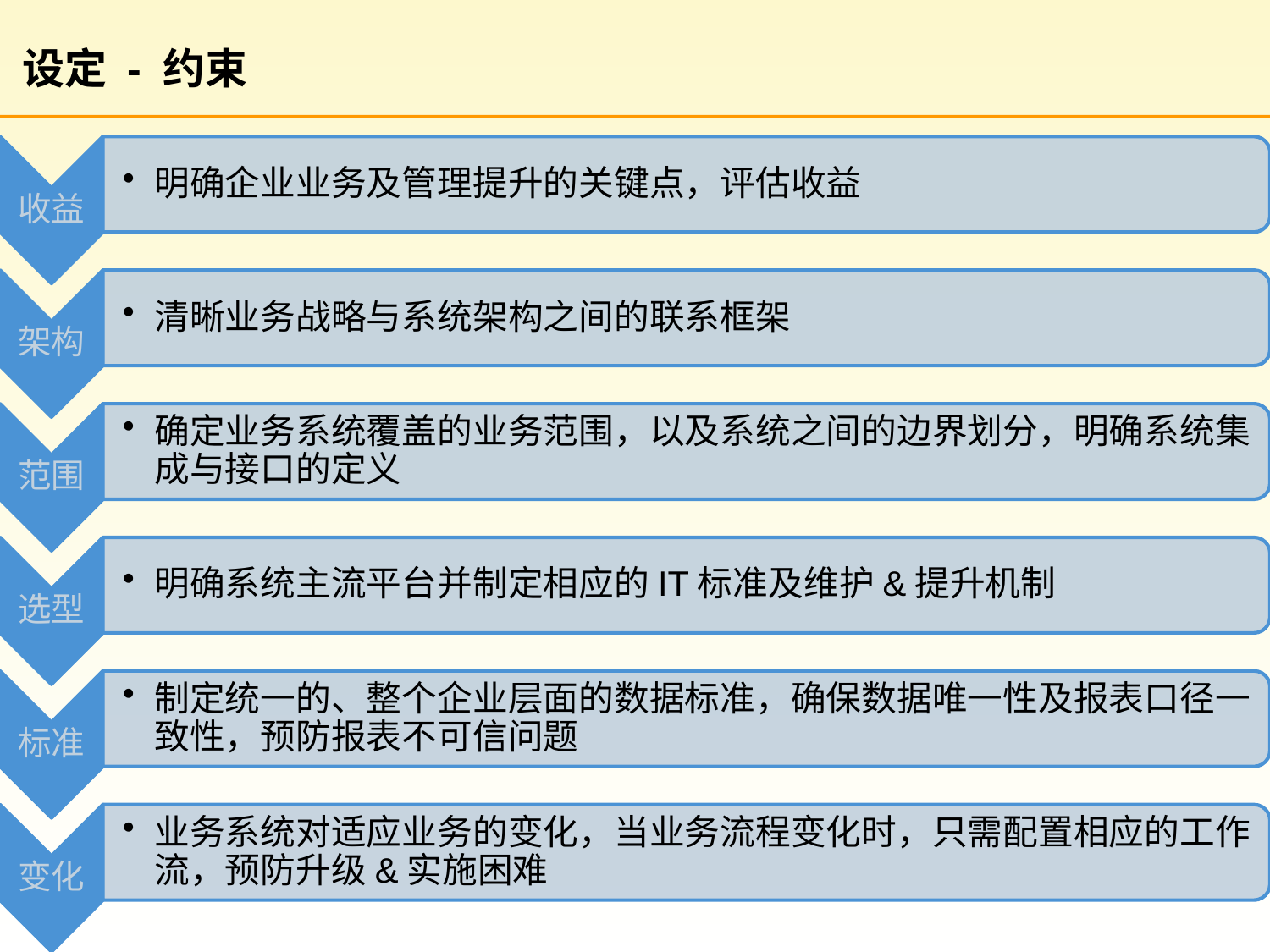

设定 - 约束
收益
明确企业业务及管理提升的关键点，评估收益
架构
清晰业务战略与系统架构之间的联系框架
范围
确定业务系统覆盖的业务范围，以及系统之间的边界划分，明确系统集成与接口的定义
选型
明确系统主流平台并制定相应的IT标准及维护&提升机制
标准
制定统一的、整个企业层面的数据标准，确保数据唯一性及报表口径一致性，预防报表不可信问题
变化
业务系统对适应业务的变化，当业务流程变化时，只需配置相应的工作流，预防升级&实施困难